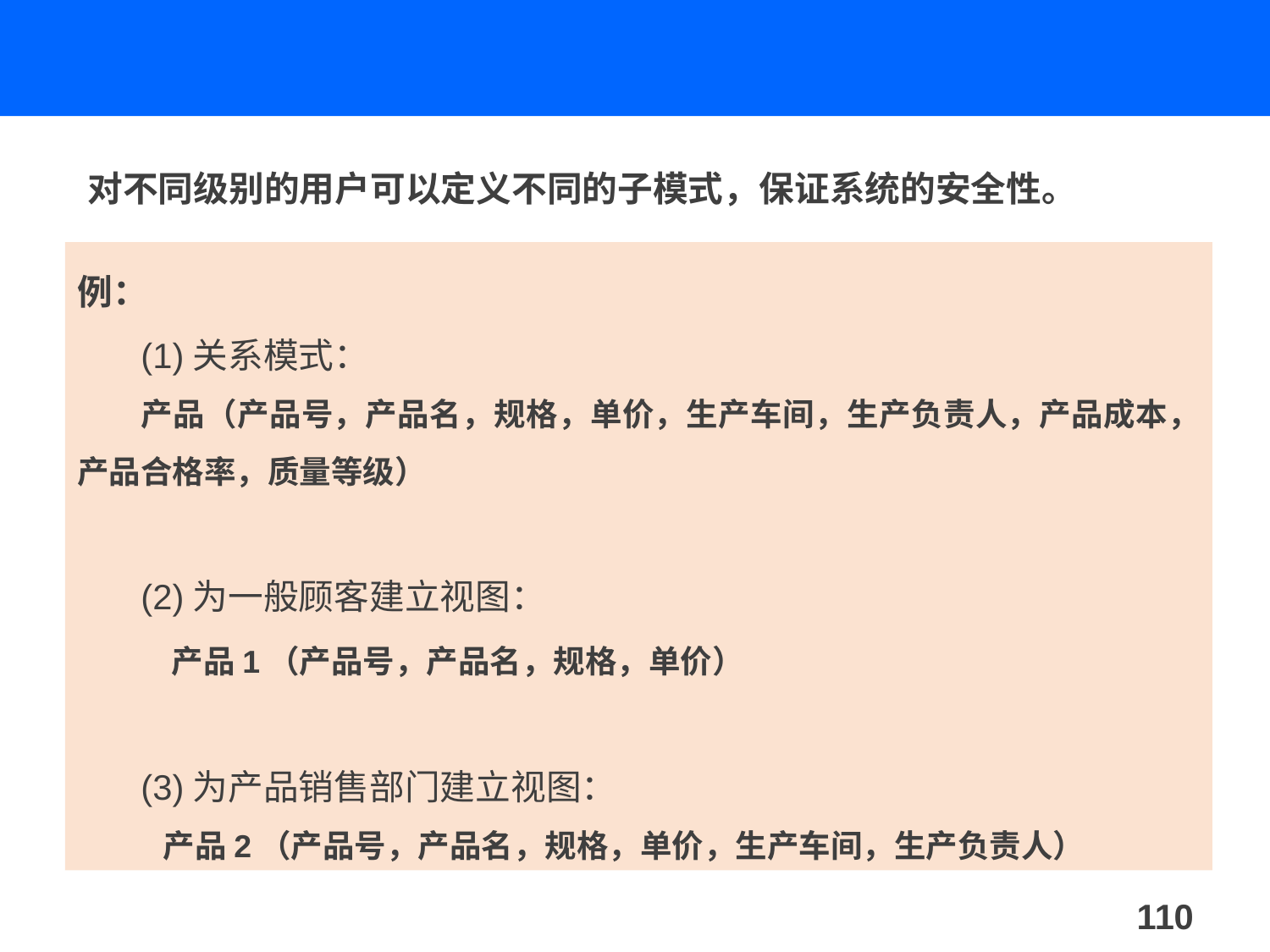

#
对不同级别的用户可以定义不同的子模式，保证系统的安全性。
例：
(1)关系模式：
产品（产品号，产品名，规格，单价，生产车间，生产负责人，产品成本，产品合格率，质量等级）

(2)为一般顾客建立视图：
   产品1（产品号，产品名，规格，单价）

(3)为产品销售部门建立视图：
  产品2（产品号，产品名，规格，单价，生产车间，生产负责人）

110